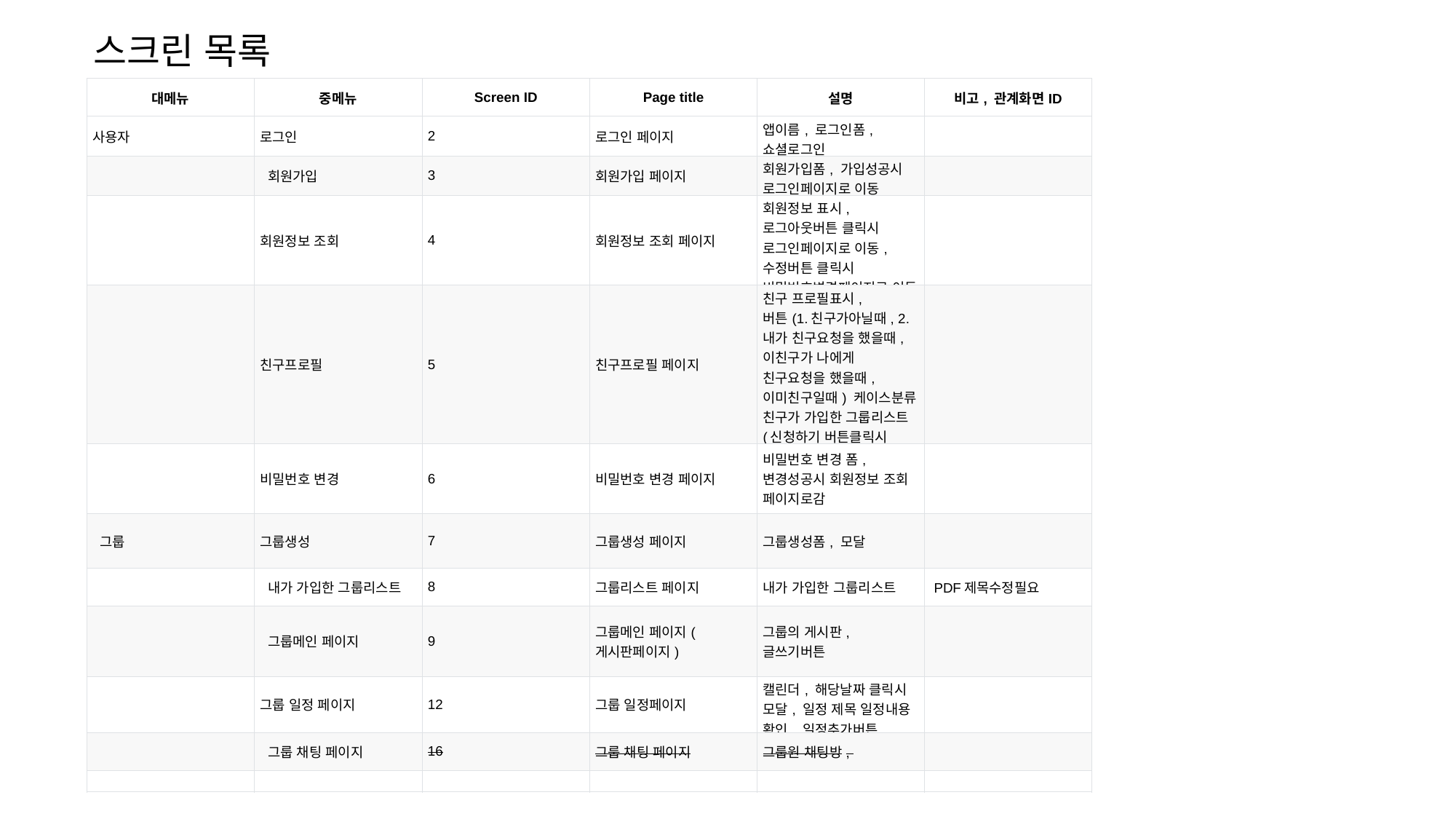

스크린 목록
| 대메뉴 | 중메뉴 | Screen ID | Page title | 설명 | 비고, 관계화면ID |
| --- | --- | --- | --- | --- | --- |
| 사용자 | 로그인 | 2 | 로그인 페이지 | 앱이름, 로그인폼, 쇼셜로그인 |  |
|  | 회원가입 | 3 | 회원가입 페이지 | 회원가입폼, 가입성공시 로그인페이지로 이동 |  |
|  | 회원정보 조회 | 4 | 회원정보 조회 페이지 | 회원정보 표시, 로그아웃버튼 클릭시 로그인페이지로 이동, 수정버튼 클릭시 비밀번호변경페이지로 이동 |  |
|  | 친구프로필 | 5 | 친구프로필 페이지 | 친구 프로필표시, 버튼(1.친구가아닐때, 2.내가 친구요청을 했을때, 이친구가 나에게 친구요청을 했을때, 이미친구일때) 케이스분류 친구가 가입한 그룹리스트 (신청하기 버튼클릭시 알림발송) |  |
|  | 비밀번호 변경 | 6 | 비밀번호 변경 페이지 | 비밀번호 변경 폼, 변경성공시 회원정보 조회 페이지로감 |  |
| 그룹 | 그룹생성 | 7 | 그룹생성 페이지 | 그룹생성폼, 모달 |  |
|  | 내가 가입한 그룹리스트 | 8 | 그룹리스트 페이지 | 내가 가입한 그룹리스트 | PDF제목수정필요 |
|  | 그룹메인 페이지 | 9 | 그룹메인 페이지(게시판페이지) | 그룹의 게시판, 글쓰기버튼 |  |
|  | 그룹 일정 페이지 | 12 | 그룹 일정페이지 | 캘린더, 해당날짜 클릭시 모달, 일정 제목 일정내용 확인, 일정추가버튼 |  |
|  | 그룹 채팅 페이지 | 16 | 그룹 채팅 페이지 | 그룹원 채팅방, |  |
|  |  |  |  |  |  |